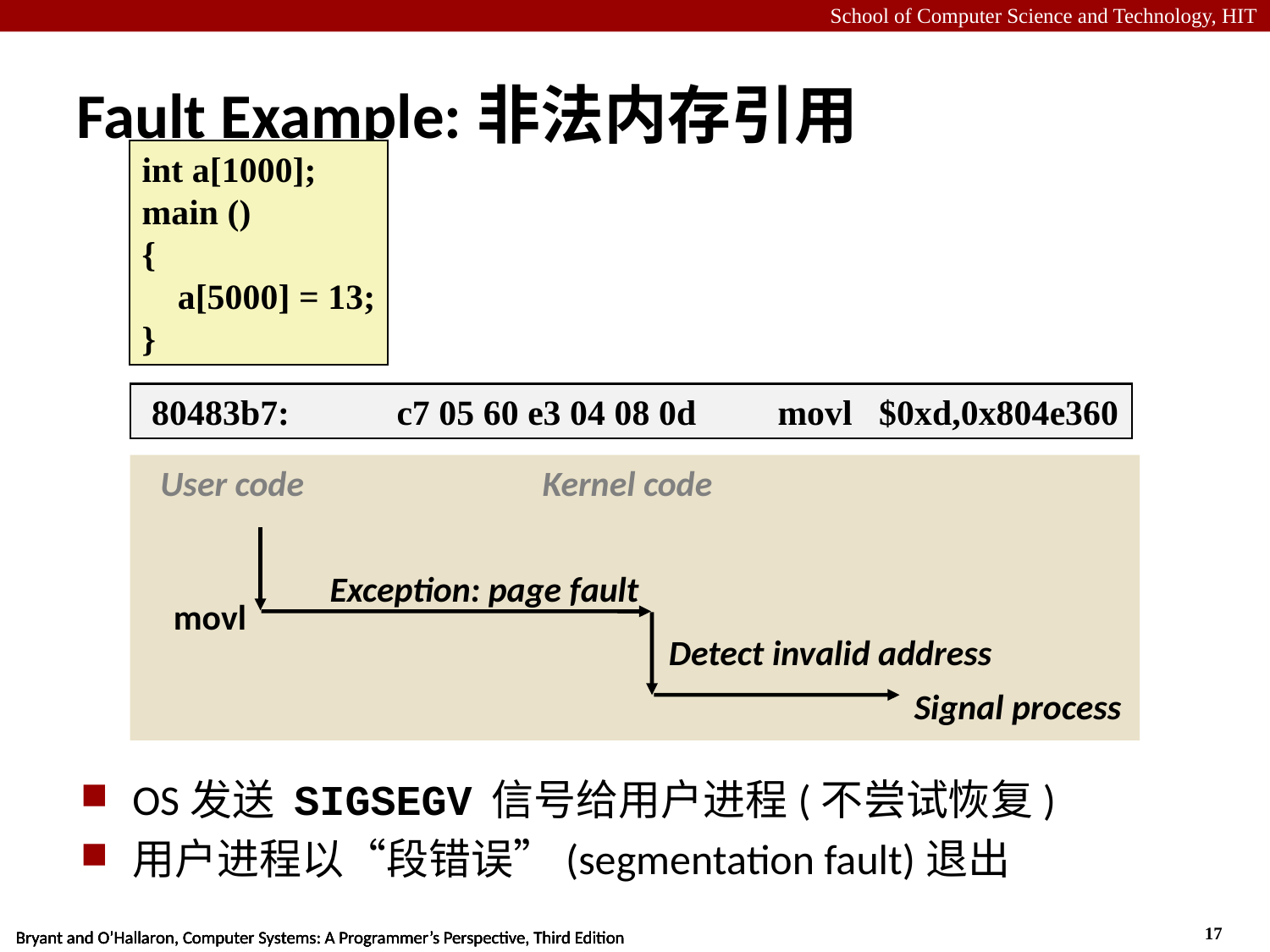

# Fault Example:非法内存引用
int a[1000];
main ()
{
    a[5000] = 13;
}
 80483b7:	c7 05 60 e3 04 08 0d 	movl   $0xd,0x804e360

User code
Kernel code

Exception: page fault
movl

Detect invalid address
Signal process

OS发送 SIGSEGV 信号给用户进程(不尝试恢复)
用户进程以“段错误”(segmentation fault)退出